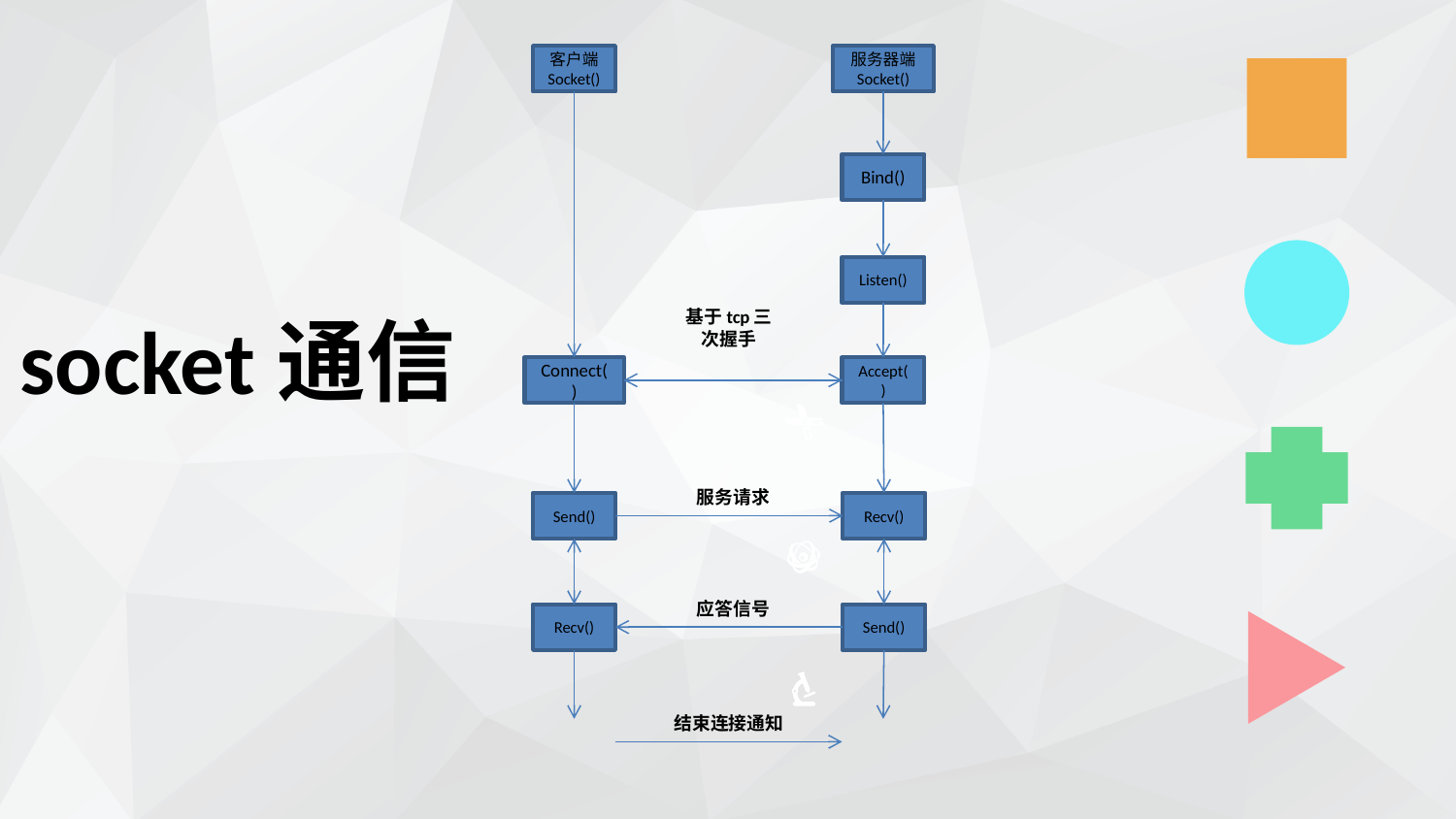

客户端
Socket()
服务器端
Socket()
Bind()
Listen()
socket通信
基于tcp三次握手

Connect()
Accept()

服务请求
Send()
Recv()

应答信号
Recv()
Send()

结束连接通知